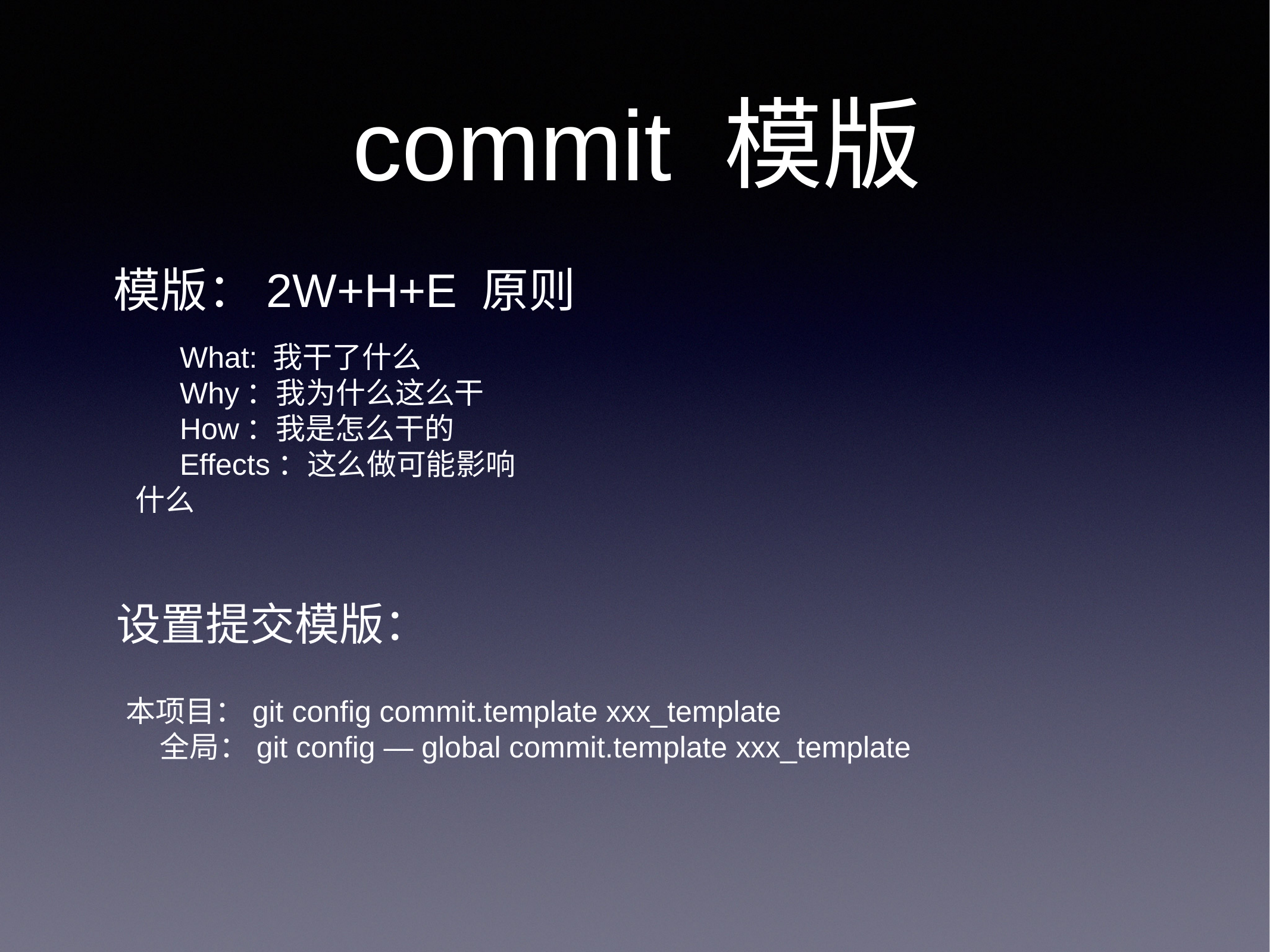

# commit 模版
模版：2W+H+E 原则
What: 我干了什么
Why：我为什么这么干
How：我是怎么干的
Effects：这么做可能影响什么
设置提交模版：
本项目：git config commit.template xxx_template
    全局：git config — global commit.template xxx_template